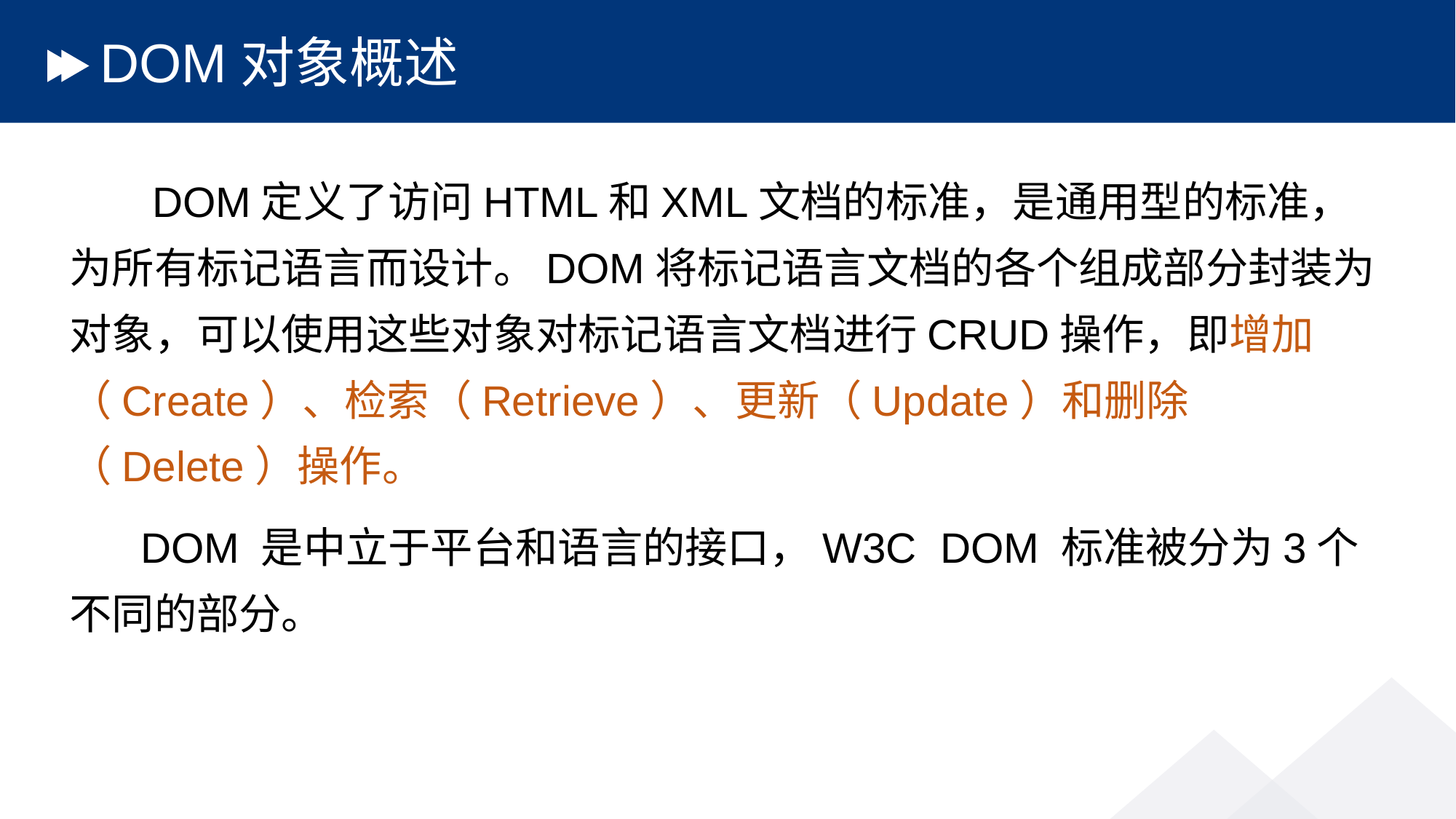

# DOM对象概述
       DOM定义了访问HTML和XML文档的标准，是通用型的标准，为所有标记语言而设计。DOM将标记语言文档的各个组成部分封装为对象，可以使用这些对象对标记语言文档进行CRUD操作，即增加（Create）、检索（Retrieve）、更新（Update）和删除（Delete）操作。
      DOM 是中立于平台和语言的接口，W3C  DOM 标准被分为3个不同的部分。